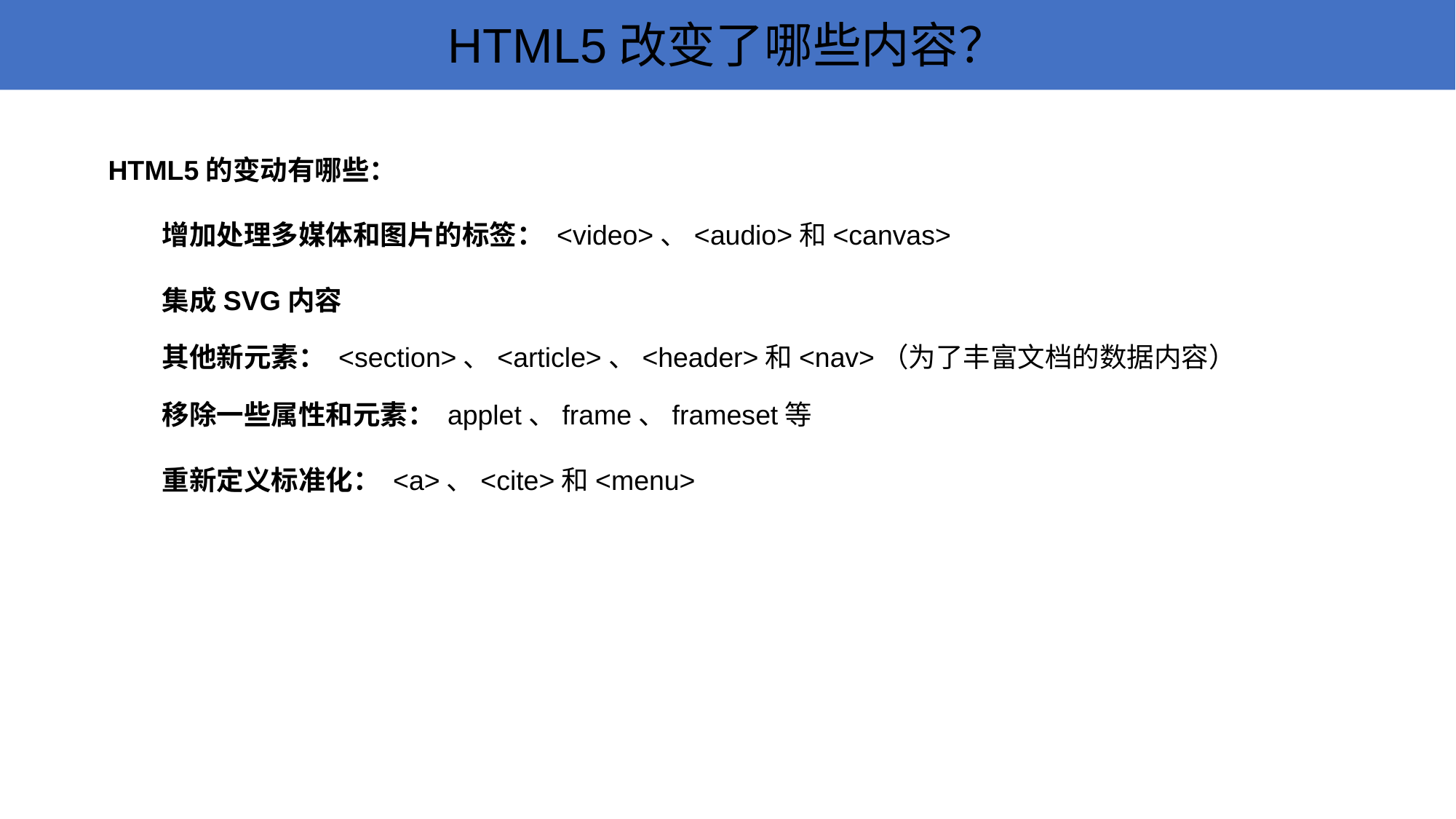

HTML5改变了哪些内容？
HTML5的变动有哪些：
增加处理多媒体和图片的标签： <video>、<audio>和<canvas>
集成SVG内容
其他新元素： <section>、<article>、<header>和<nav>（为了丰富文档的数据内容）
移除一些属性和元素： applet、frame、frameset等
重新定义标准化： <a>、<cite>和<menu>